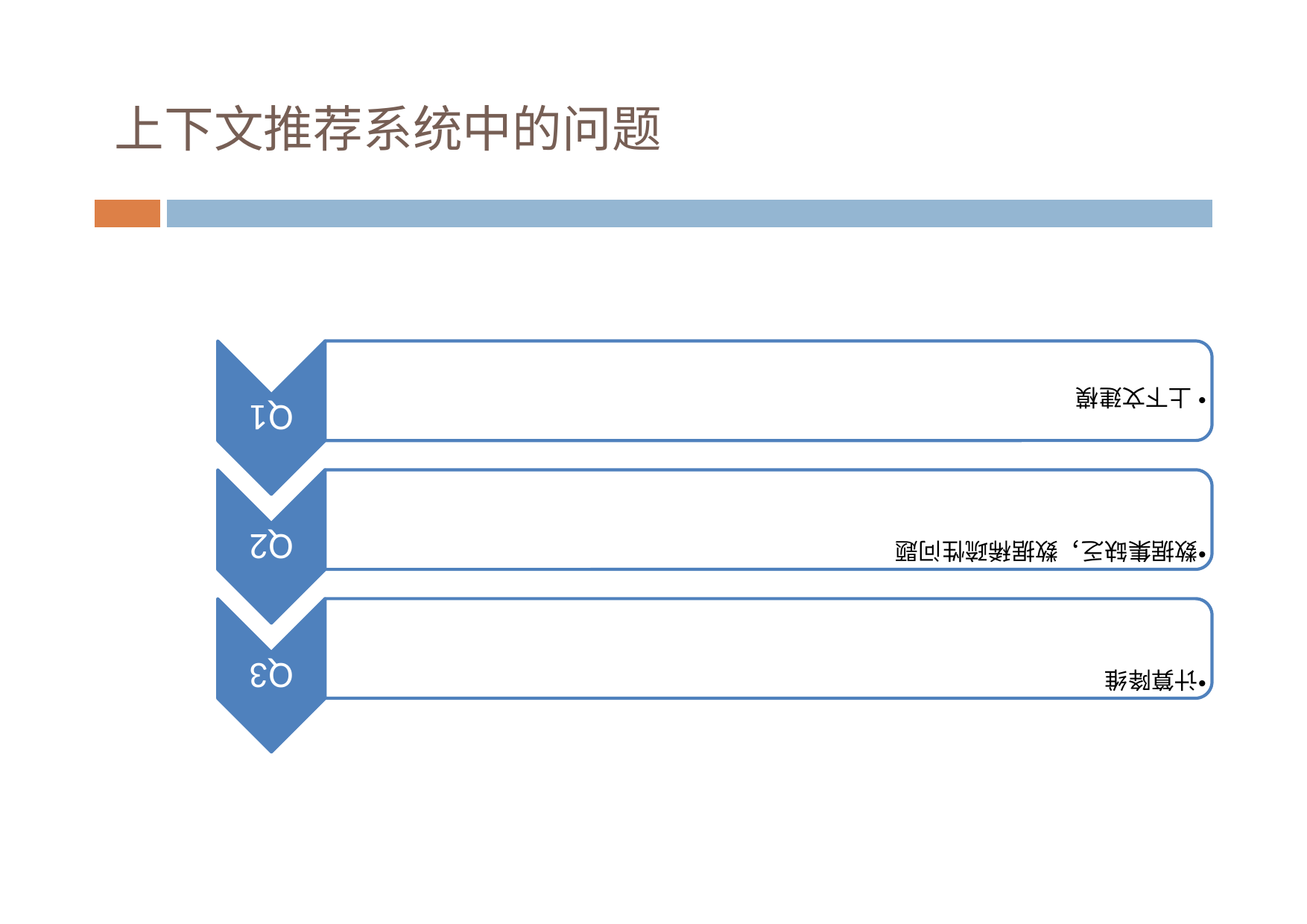

上下文推荐系统中的问题

Q1
上下文建模
Q2
数据集缺乏，数据稀疏性问题

Q3
计算降维